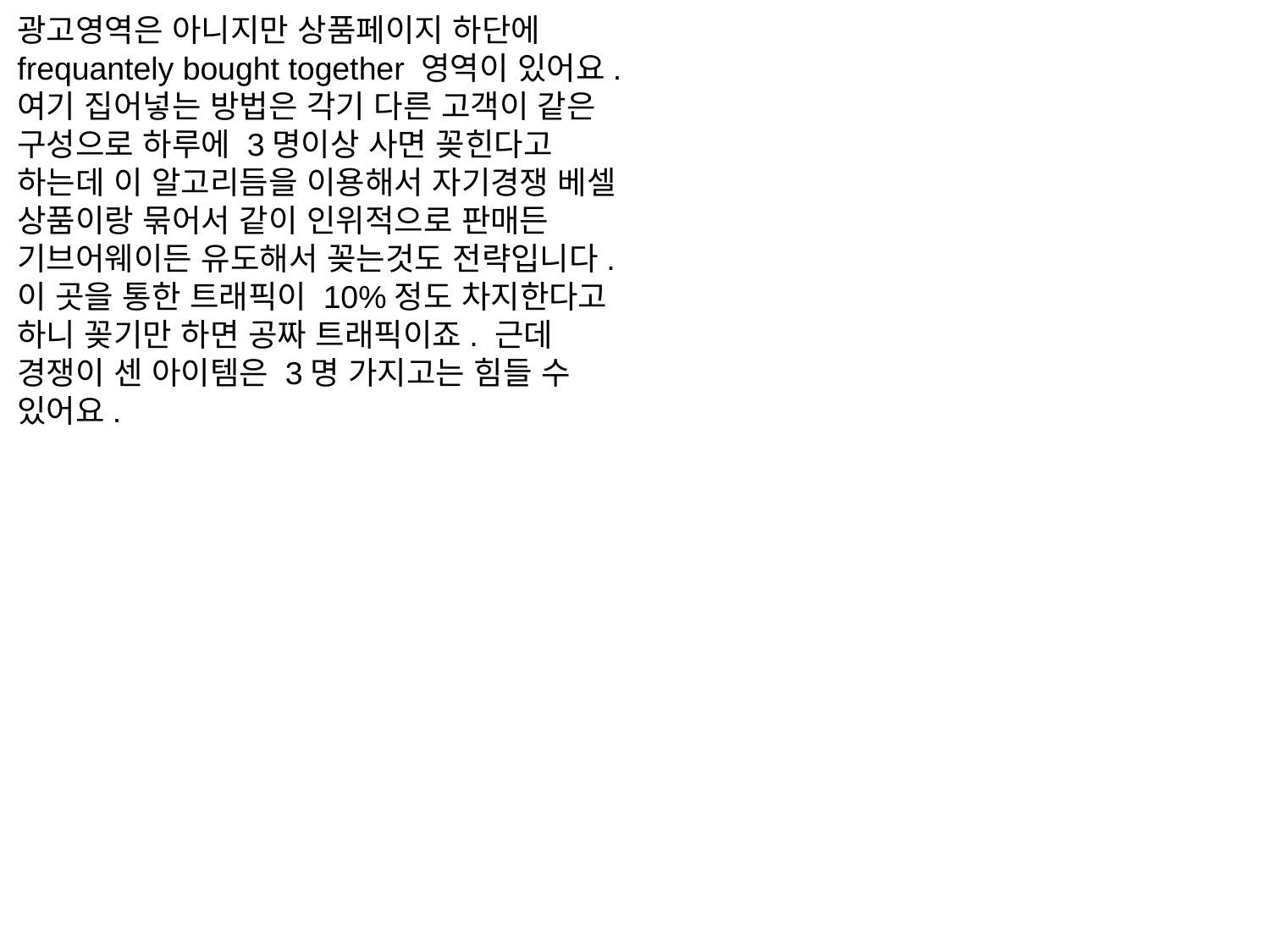

광고영역은 아니지만 상품페이지 하단에 frequantely bought together 영역이 있어요. 여기 집어넣는 방법은 각기 다른 고객이 같은 구성으로 하루에 3명이상 사면 꽂힌다고 하는데 이 알고리듬을 이용해서 자기경쟁 베셀 상품이랑 묶어서 같이 인위적으로 판매든 기브어웨이든 유도해서 꽂는것도 전략입니다. 이 곳을 통한 트래픽이 10%정도 차지한다고 하니 꽂기만 하면 공짜 트래픽이죠. 근데 경쟁이 센 아이템은 3명 가지고는 힘들 수 있어요.